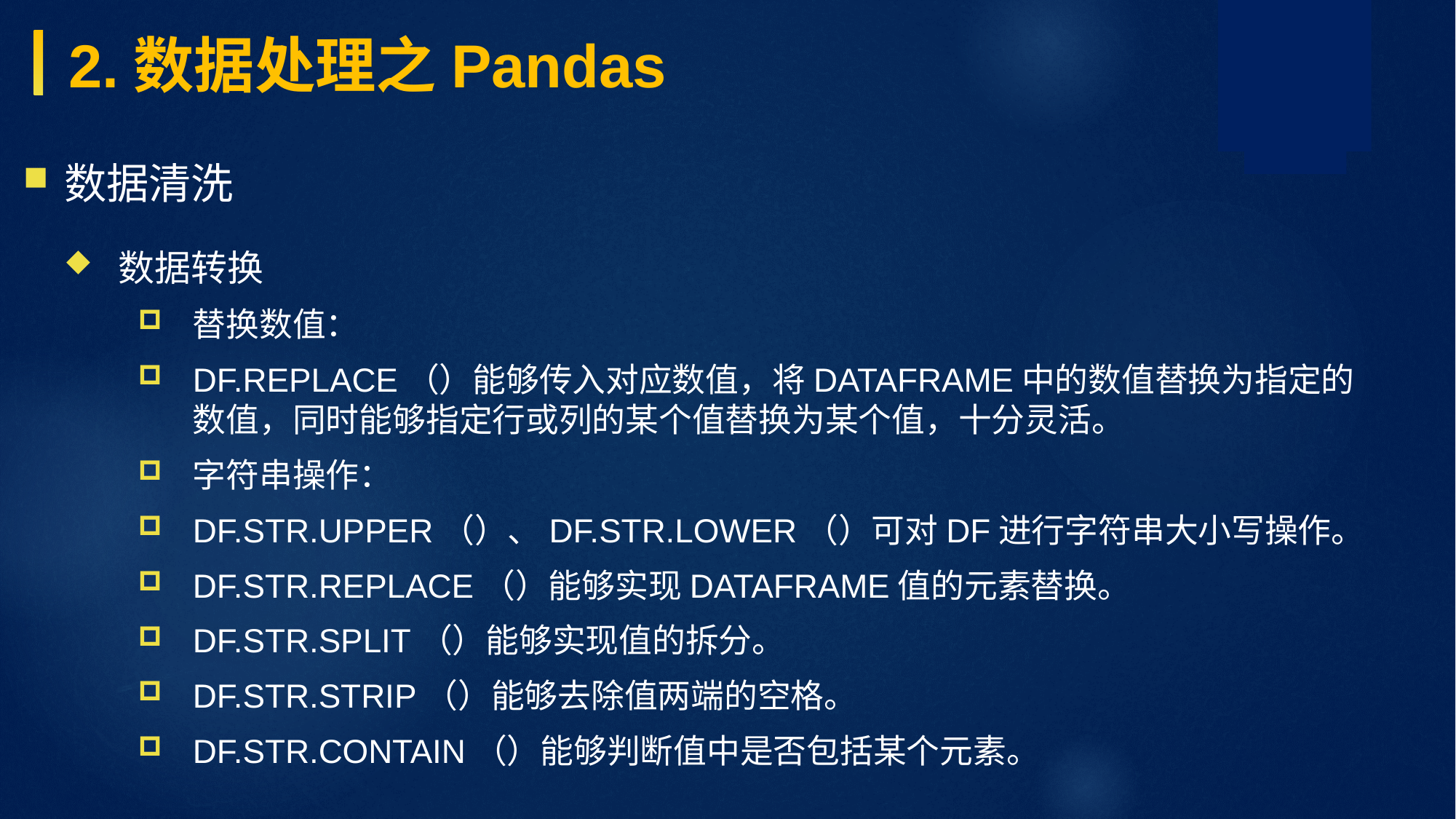

2.数据处理之Pandas
数据清洗
数据转换
替换数值：
df.replace（）能够传入对应数值，将DataFrame中的数值替换为指定的数值，同时能够指定行或列的某个值替换为某个值，十分灵活。
字符串操作：
df.str.upper（）、df.str.lower（）可对df进行字符串大小写操作。
df.str.replace（）能够实现DataFrame值的元素替换。
df.str.split（）能够实现值的拆分。
df.str.strip（）能够去除值两端的空格。
df.str.contain（）能够判断值中是否包括某个元素。